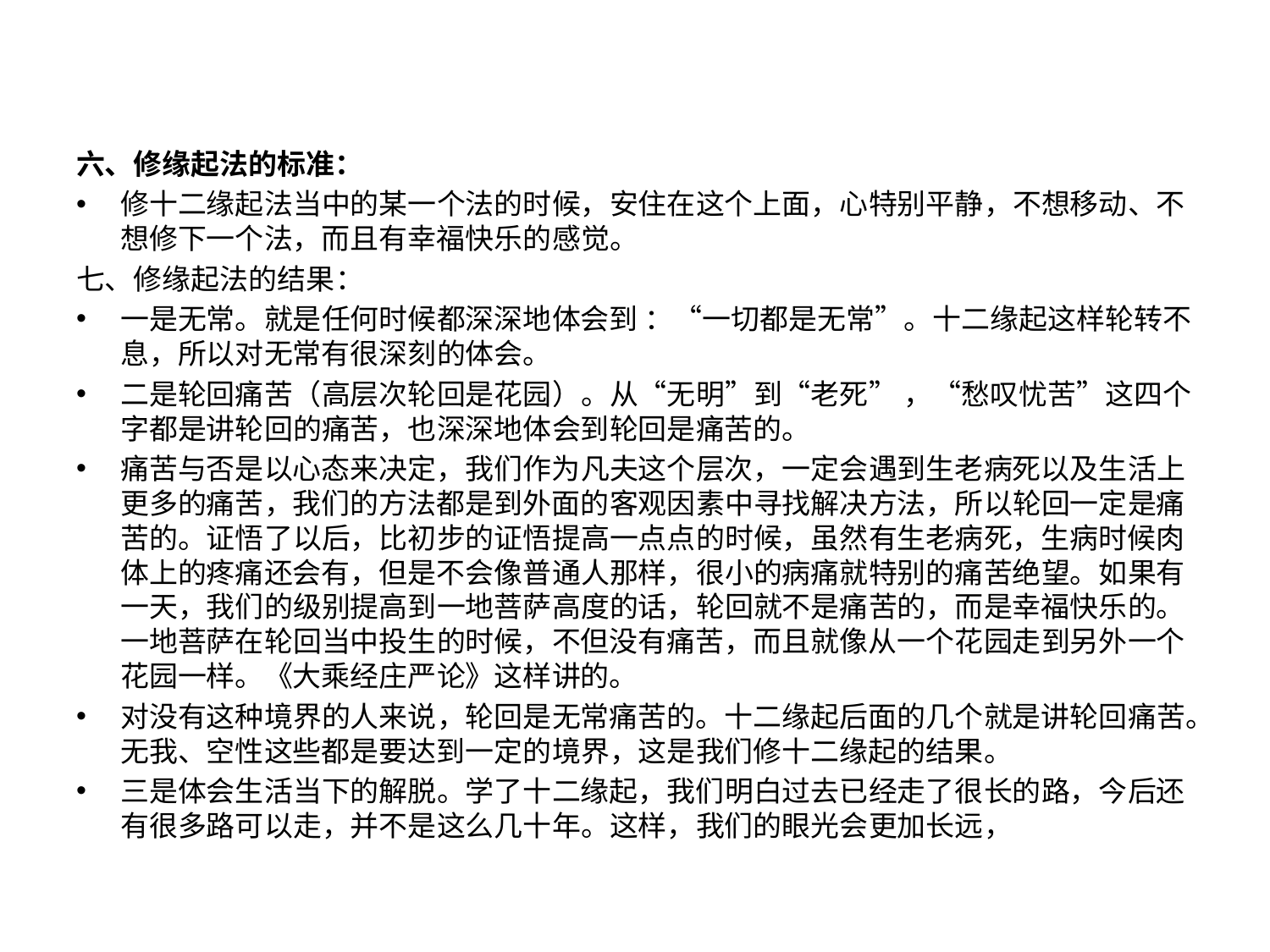

#

六、修缘起法的标准：
修十二缘起法当中的某一个法的时候，安住在这个上面，心特别平静，不想移动、不想修下一个法，而且有幸福快乐的感觉。
七、修缘起法的结果：
一是无常。就是任何时候都深深地体会到 ：“一切都是无常”。十二缘起这样轮转不息，所以对无常有很深刻的体会。
二是轮回痛苦（高层次轮回是花园）。从“无明”到“老死” ，“愁叹忧苦”这四个字都是讲轮回的痛苦，也深深地体会到轮回是痛苦的。
痛苦与否是以心态来决定，我们作为凡夫这个层次，一定会遇到生老病死以及生活上更多的痛苦，我们的方法都是到外面的客观因素中寻找解决方法，所以轮回一定是痛苦的。证悟了以后，比初步的证悟提高一点点的时候，虽然有生老病死，生病时候肉体上的疼痛还会有，但是不会像普通人那样，很小的病痛就特别的痛苦绝望。如果有一天，我们的级别提高到一地菩萨高度的话，轮回就不是痛苦的，而是幸福快乐的。一地菩萨在轮回当中投生的时候，不但没有痛苦，而且就像从一个花园走到另外一个花园一样。《大乘经庄严论》这样讲的。
对没有这种境界的人来说，轮回是无常痛苦的。十二缘起后面的几个就是讲轮回痛苦。无我、空性这些都是要达到一定的境界，这是我们修十二缘起的结果。
三是体会生活当下的解脱。学了十二缘起，我们明白过去已经走了很长的路，今后还有很多路可以走，并不是这么几十年。这样，我们的眼光会更加长远，